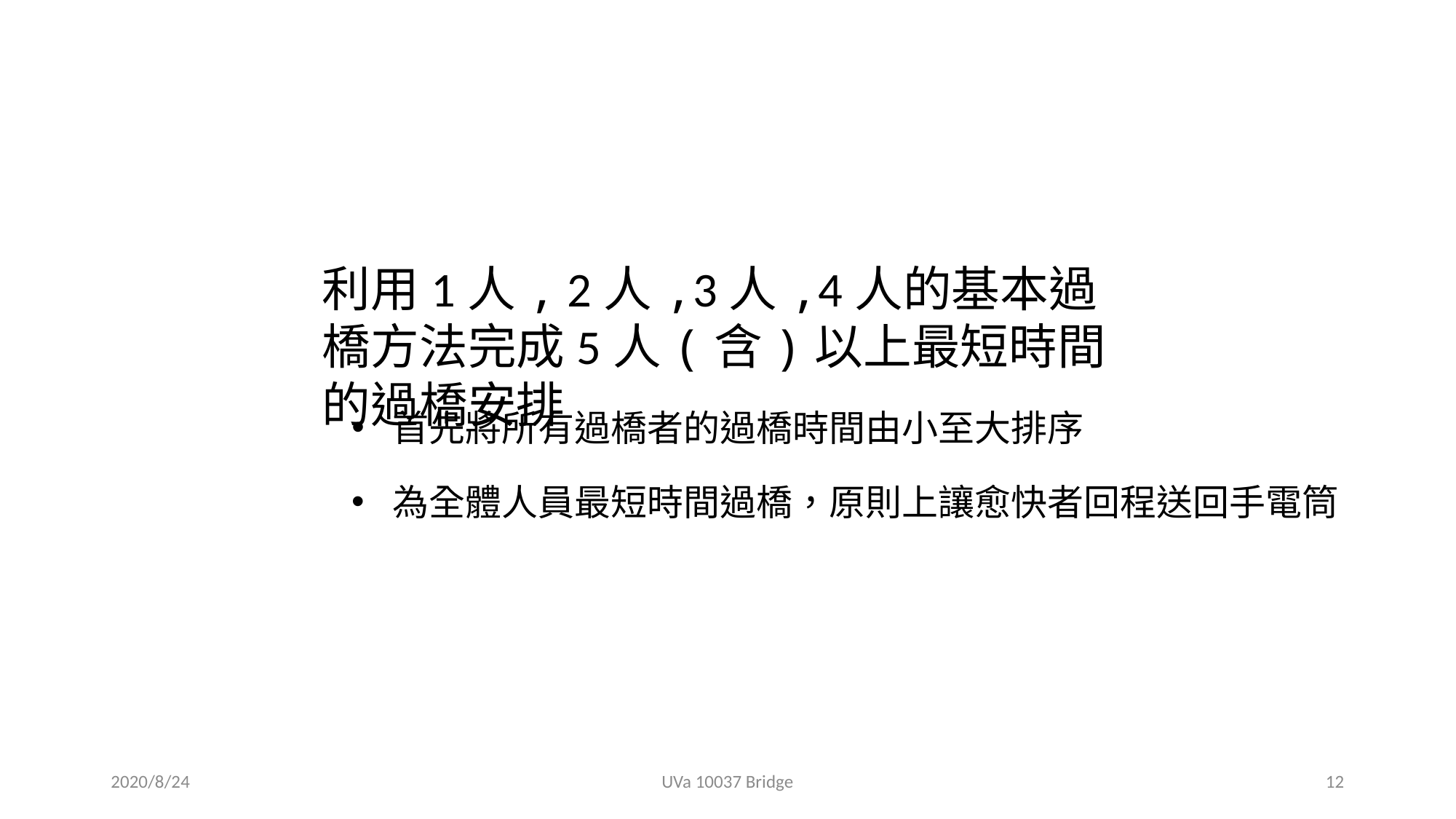

利用1人, 2人,3人,4人的基本過橋方法完成5人(含)以上最短時間的過橋安排
首先將所有過橋者的過橋時間由小至大排序
為全體人員最短時間過橋，原則上讓愈快者回程送回手電筒
2020/8/24
UVa 10037 Bridge
12